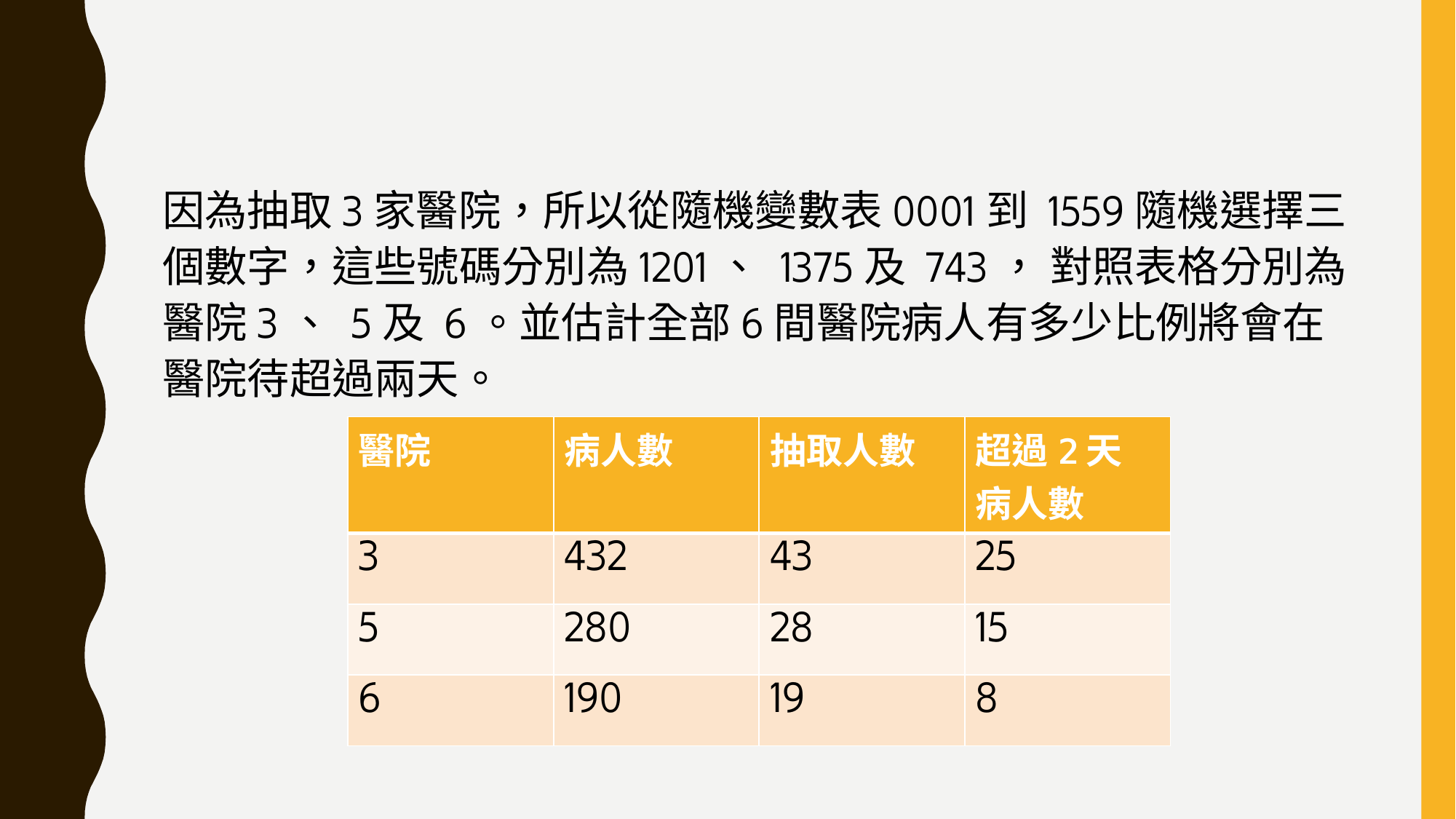

因為抽取3家醫院，所以從隨機變數表0001到 1559隨機選擇三個數字，這些號碼分別為1201、 1375及 743， 對照表格分別為醫院3、 5及 6。並估計全部6間醫院病人有多少比例將會在醫院待超過兩天。
| 醫院 | 病人數 | 抽取人數 | 超過2天 病人數 |
| --- | --- | --- | --- |
| 3 | 432 | 43 | 25 |
| 5 | 280 | 28 | 15 |
| 6 | 190 | 19 | 8 |